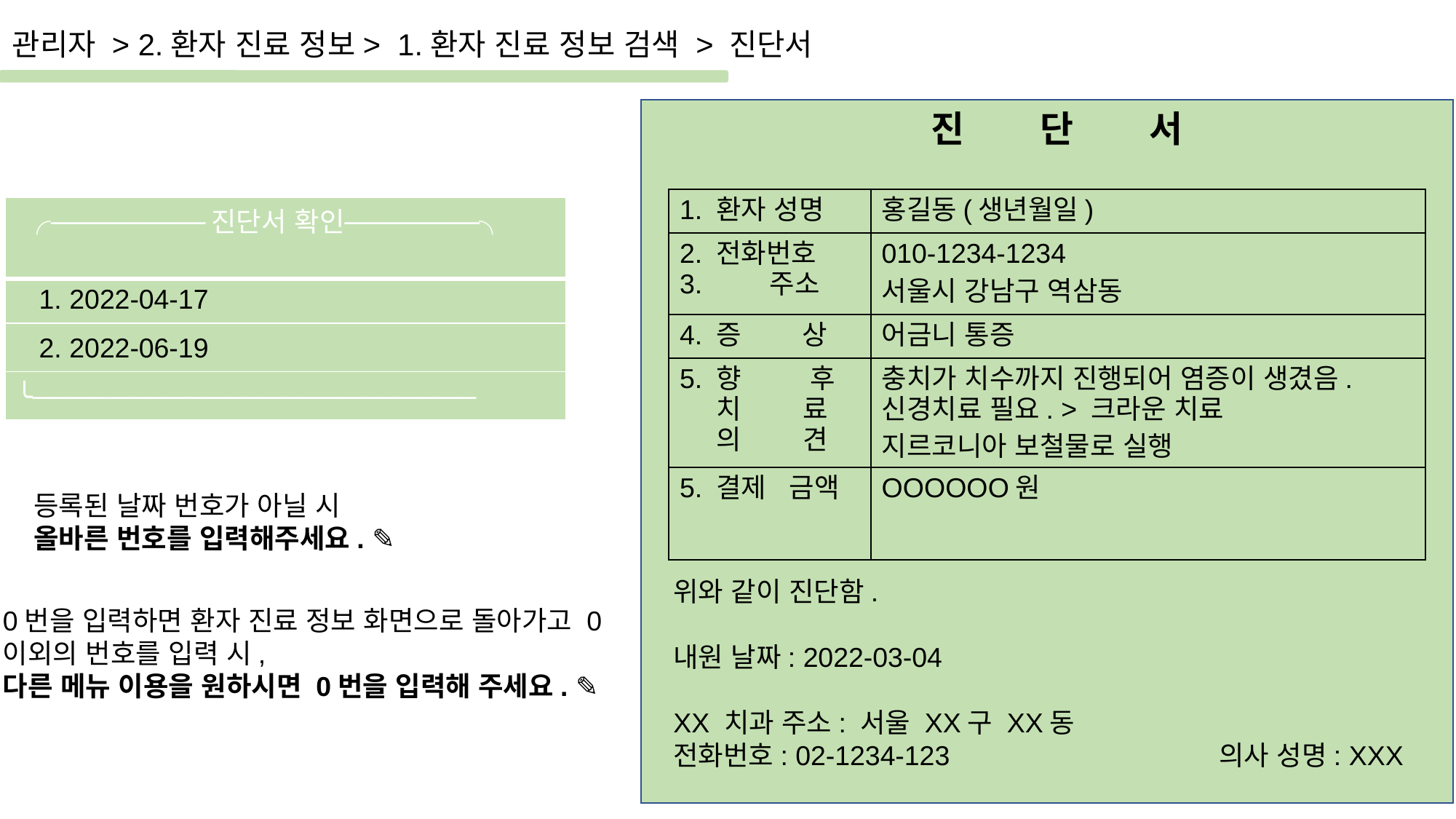

관리자 > 2.환자 진료 정보>  1.환자 진료 정보 검색 > 진단서

진	단	서
| 1. 환자 성명 | 홍길동(생년월일) |
| --- | --- |
| 2. 전화번호 3. 주소 | 010-1234-1234 서울시 강남구 역삼동 |
| 4. 증 상 | 어금니 통증 |
| 5. 향 후 치 료 의 견 | 충치가 치수까지 진행되어 염증이 생겼음. 신경치료 필요. > 크라운 치료 지르코니아 보철물로 실행 |
| 5. 결제 금액 | OOOOOO원 |
| ╭────────진단서 확인───────╮ |
| --- |
| 1. 2022-04-17 |
| 2. 2022-06-19 |
| ╰─────────────────────── |

등록된 날짜 번호가 아닐 시
올바른 번호를 입력해주세요. ✎

0번을 입력하면 환자 진료 정보 화면으로 돌아가고 0이외의 번호를 입력 시,
다른 메뉴 이용을 원하시면 0번을 입력해 주세요. ✎
위와 같이 진단함.

내원 날짜: 2022-03-04

XX 치과 주소: 서울 XX구 XX동
전화번호: 02-1234-123			의사 성명: XXX